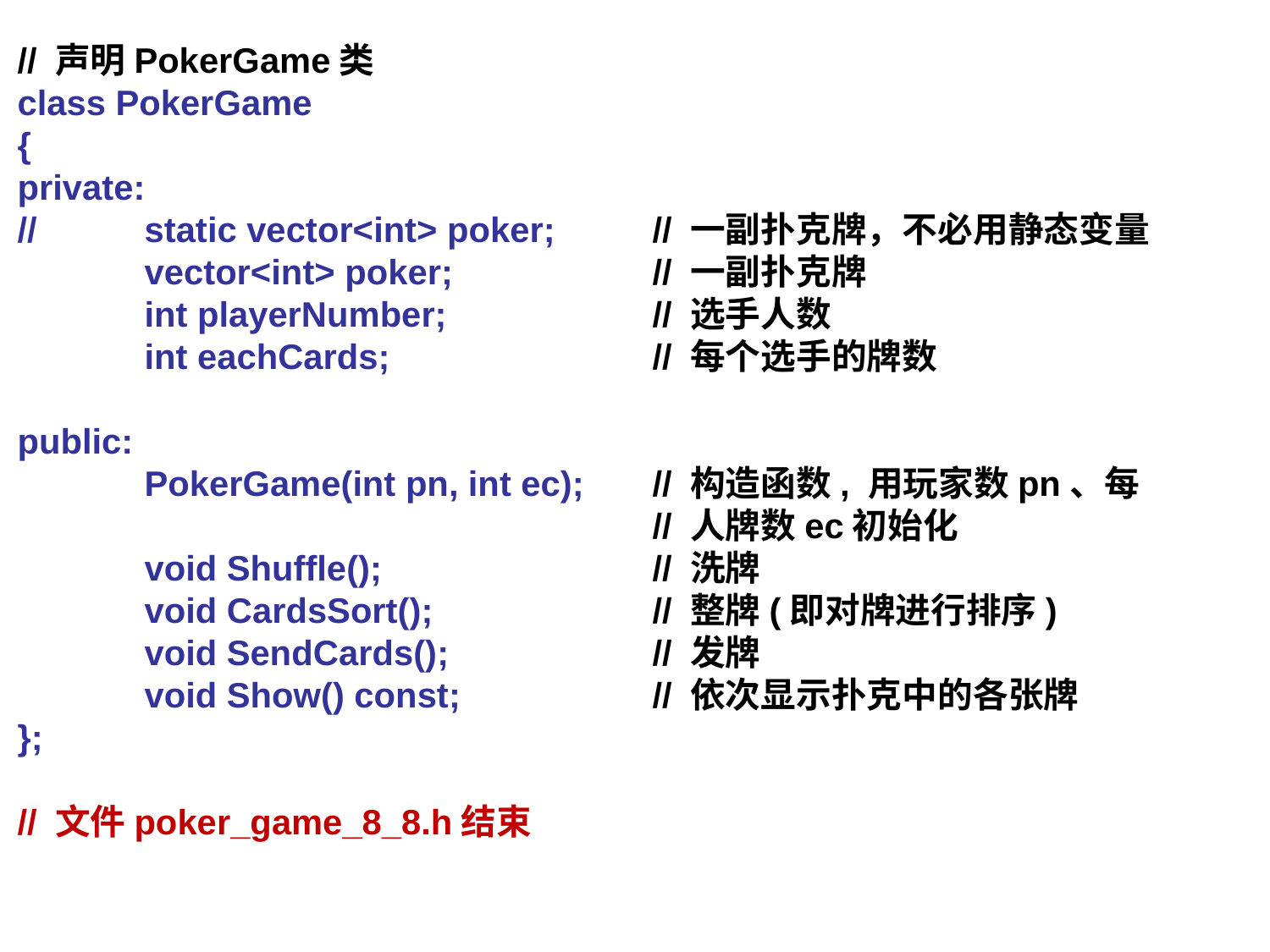

// 声明PokerGame类
class PokerGame
{
private:
//	static vector<int> poker;	// 一副扑克牌，不必用静态变量
	vector<int> poker;		// 一副扑克牌
	int playerNumber;		// 选手人数
	int eachCards;			// 每个选手的牌数

public:
	PokerGame(int pn, int ec);	// 构造函数, 用玩家数pn、每
					// 人牌数ec初始化
	void Shuffle();			// 洗牌
	void CardsSort();		// 整牌(即对牌进行排序)
	void SendCards();		// 发牌
	void Show() const;		// 依次显示扑克中的各张牌
};

// 文件poker_game_8_8.h结束